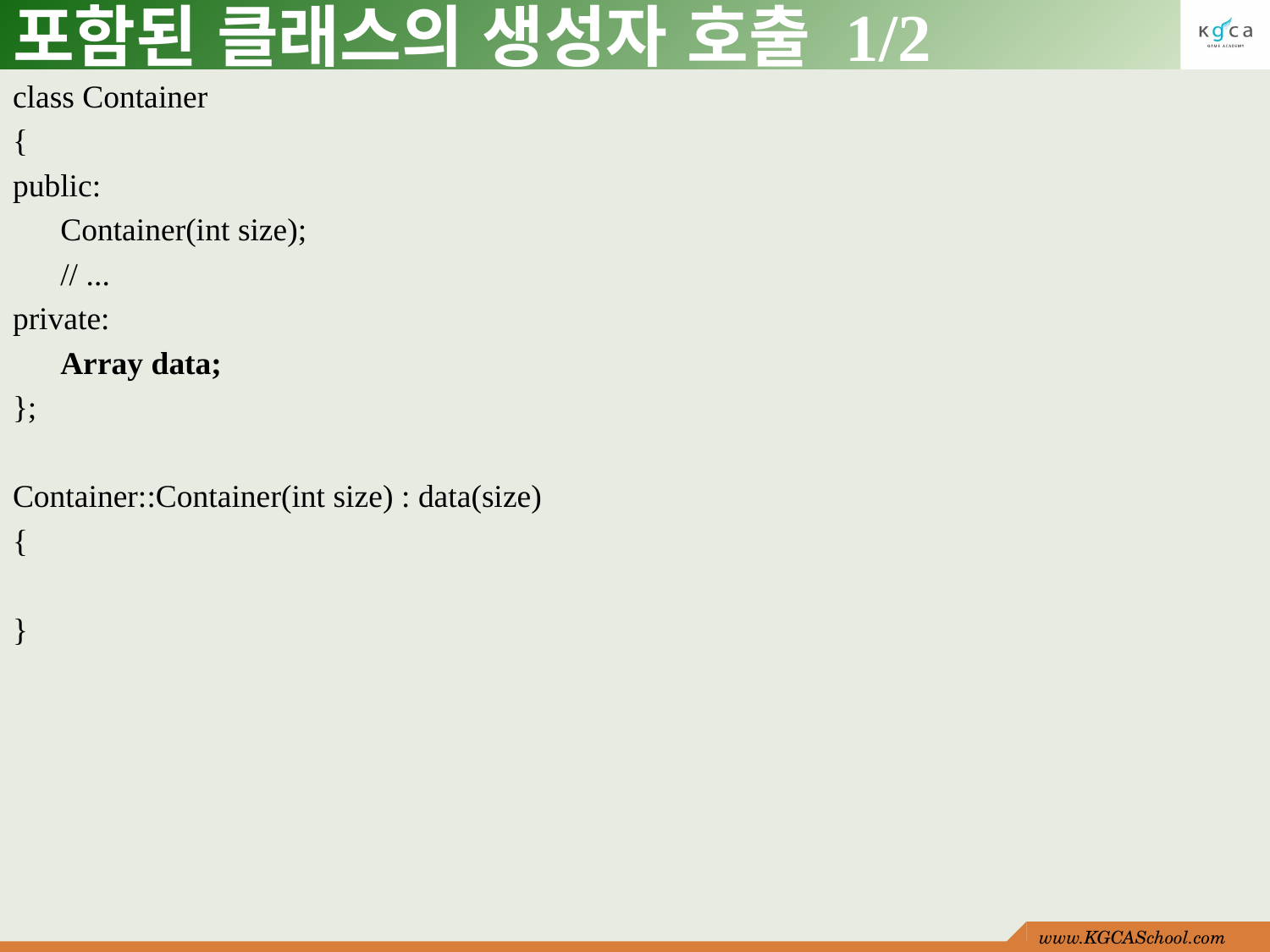

# 포함된 클래스의 생성자 호출 1/2
class Container
{
public:
	Container(int size);
	// ...
private:
	Array data;
};

Container::Container(int size) : data(size)
{

}